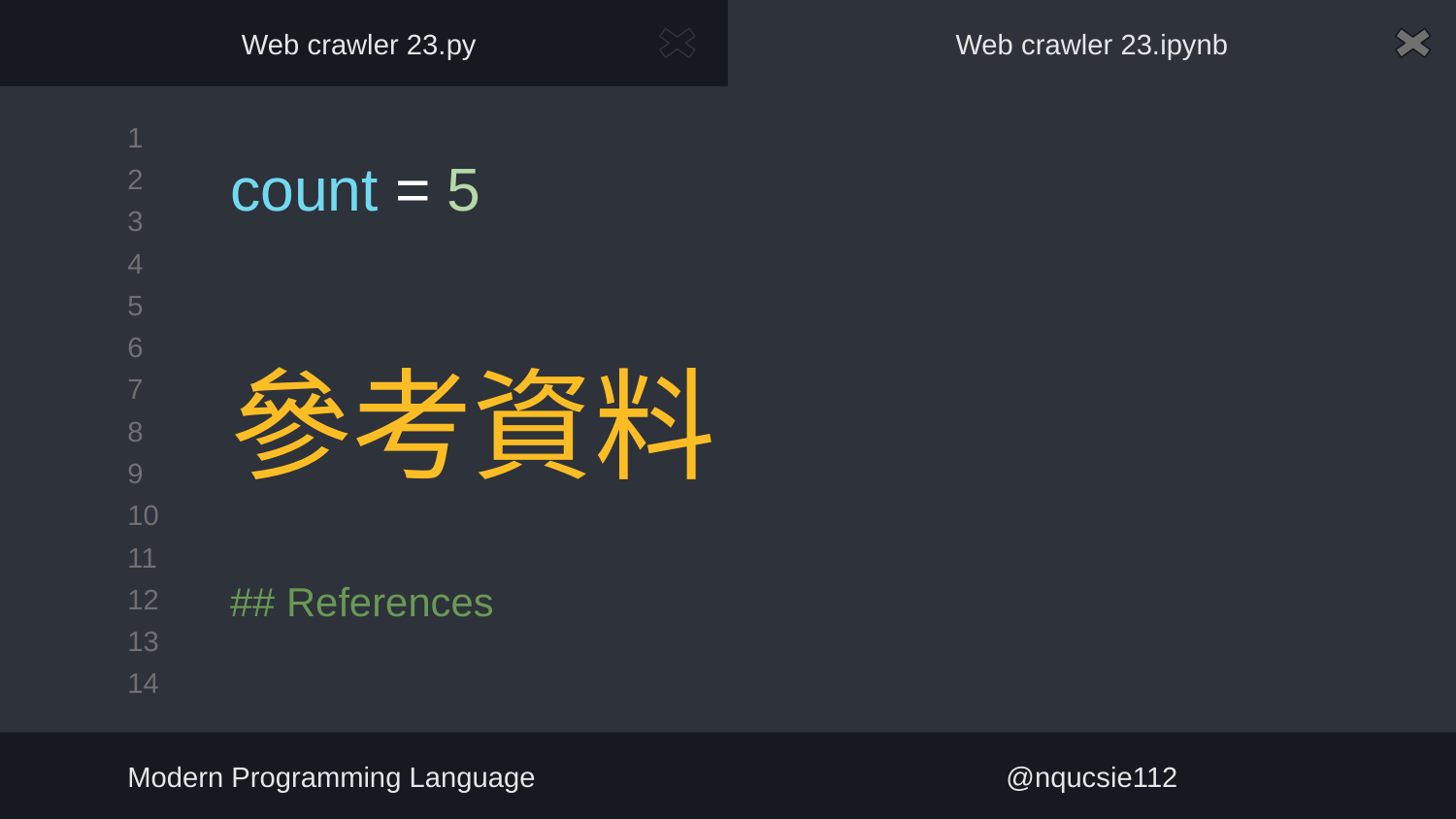

Web crawler 23.py
Web crawler 23.ipynb

count = 5
參考資料
## References
Modern Programming Language
@nqucsie112